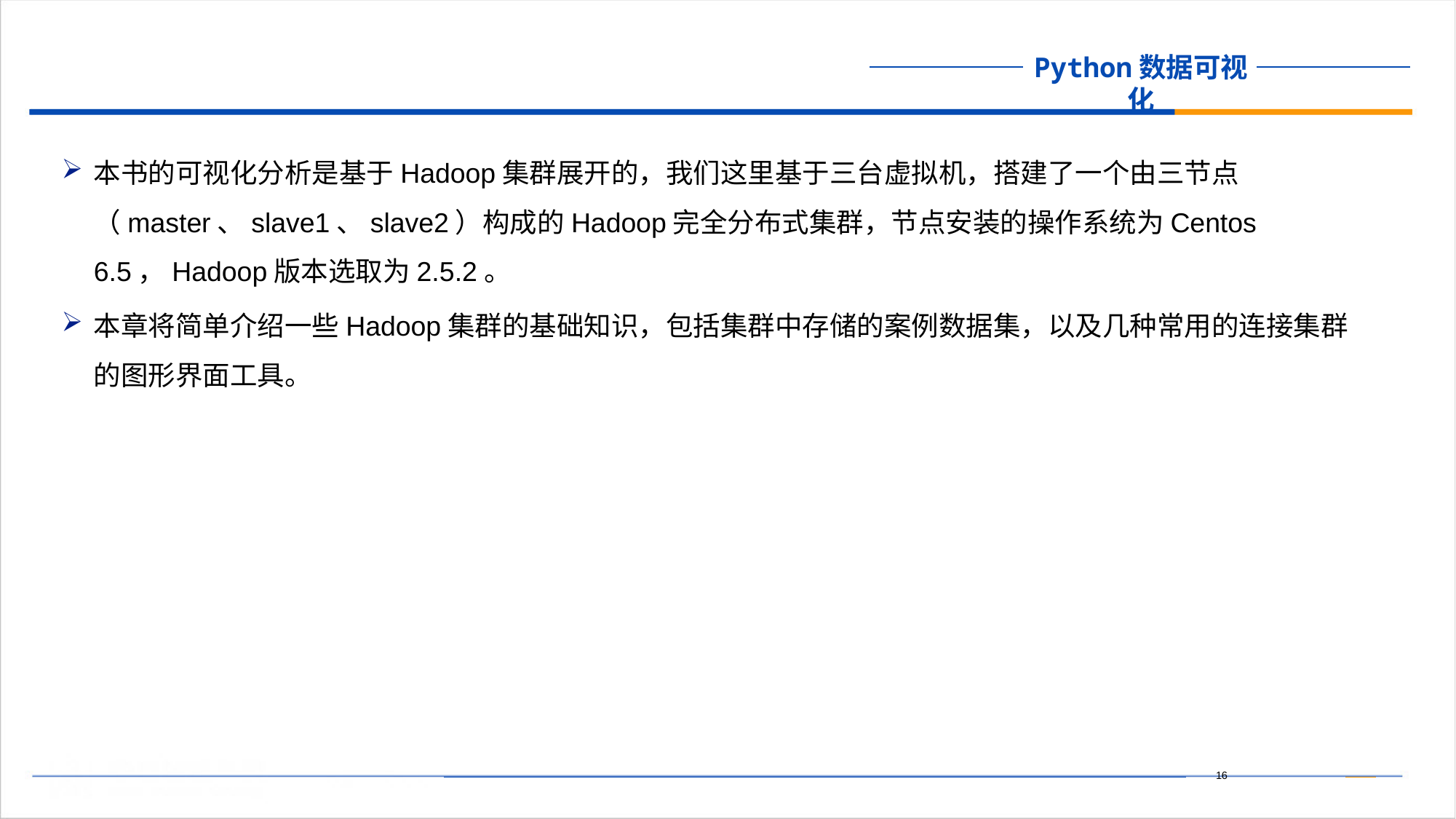

本书的可视化分析是基于Hadoop集群展开的，我们这里基于三台虚拟机，搭建了一个由三节点（master、slave1、slave2）构成的Hadoop完全分布式集群，节点安装的操作系统为Centos 6.5，Hadoop版本选取为2.5.2。
本章将简单介绍一些Hadoop集群的基础知识，包括集群中存储的案例数据集，以及几种常用的连接集群的图形界面工具。